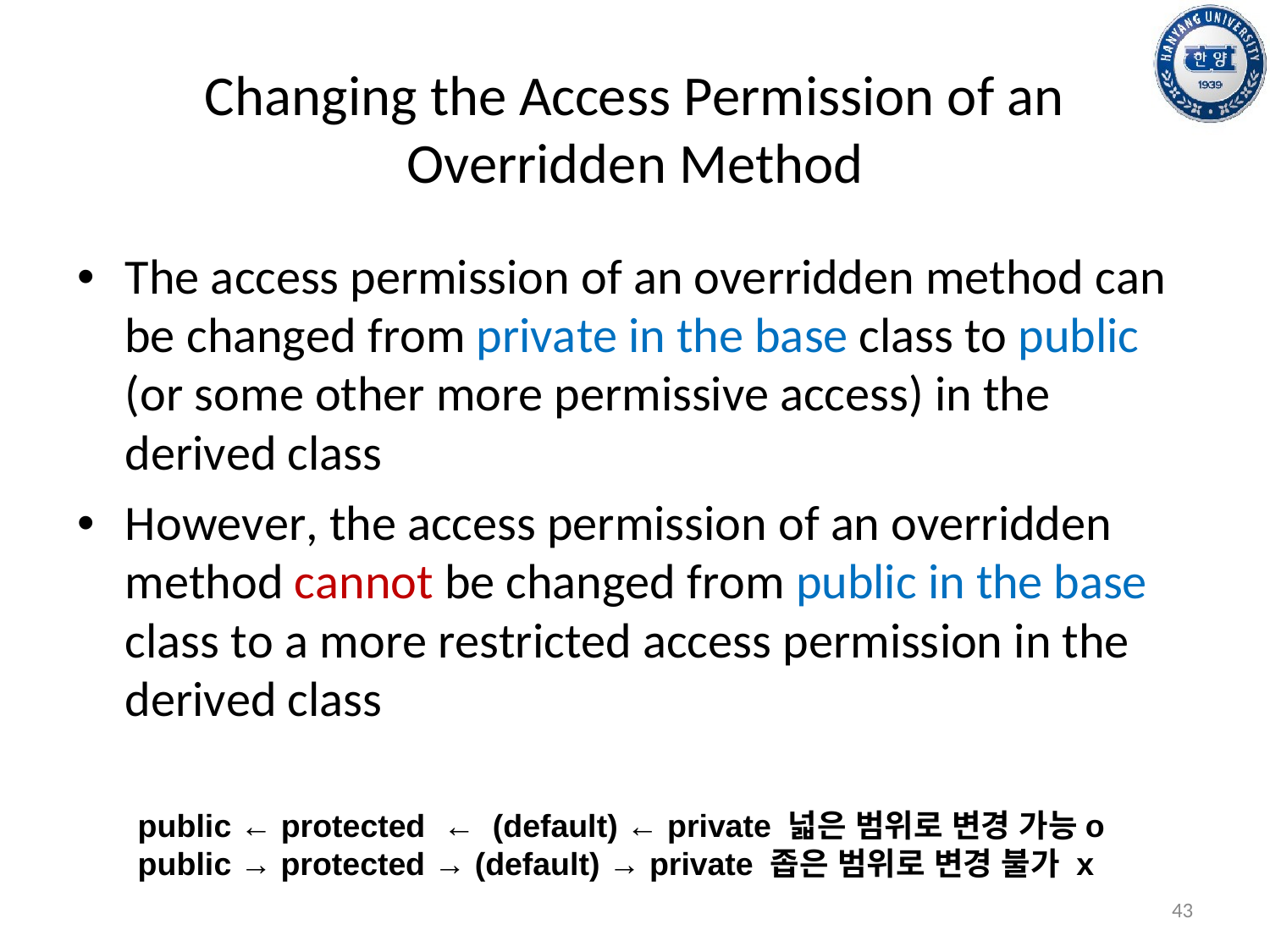

# Changing the Access Permission of an Overridden Method
The access permission of an overridden method can be changed from private in the base class to public (or some other more permissive access) in the derived class
However, the access permission of an overridden method cannot be changed from public in the base class to a more restricted access permission in the derived class
 public ← protected  ←  (default) ← private 넓은 범위로 변경 가능o
 public → protected → (default) → private 좁은 범위로 변경 불가 x
43